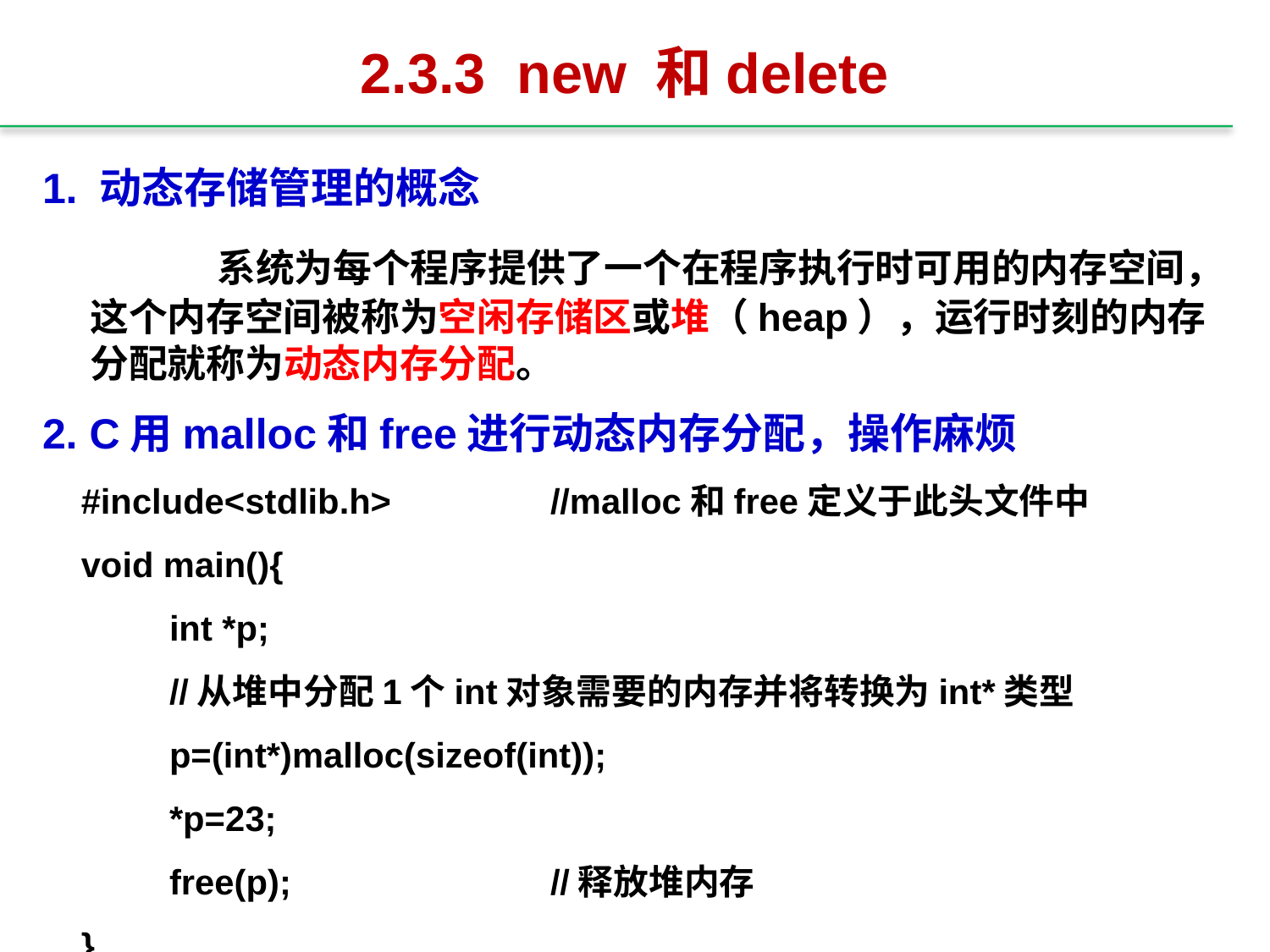

# 2.3.3  new 和delete
1. 动态存储管理的概念
		系统为每个程序提供了一个在程序执行时可用的内存空间，这个内存空间被称为空闲存储区或堆（heap），运行时刻的内存分配就称为动态内存分配。
2. C用malloc和free进行动态内存分配，操作麻烦
    #include<stdlib.h>		//malloc和free定义于此头文件中
    void main(){
	int *p;
	//从堆中分配1个int对象需要的内存并将转换为int*类型
	p=(int*)malloc(sizeof(int));
	*p=23;
	free(p);                 	//释放堆内存
    }